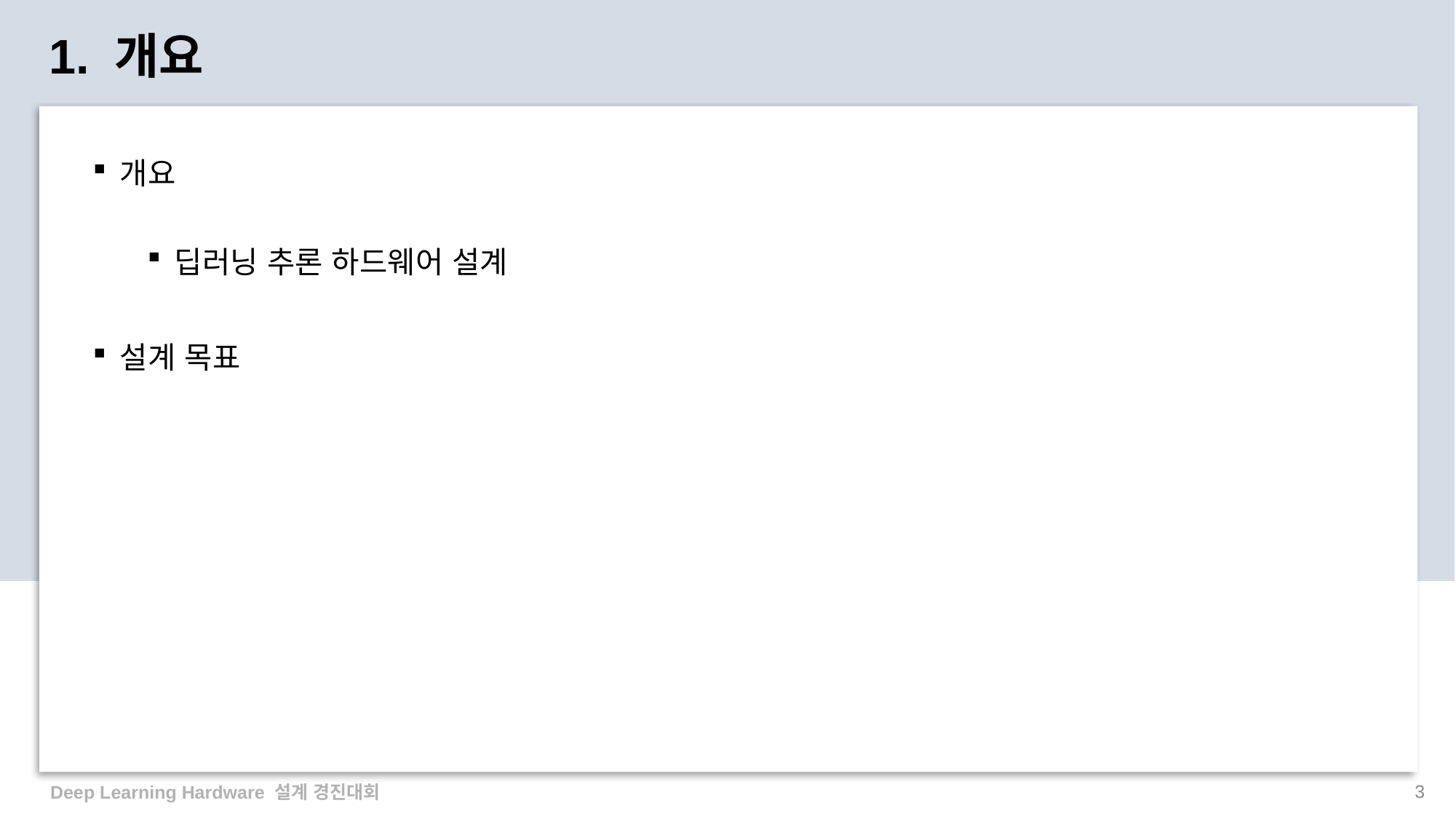

1. 개요
개요

딥러닝 추론 하드웨어 설계

설계 목표

3
Deep Learning Hardware 설계 경진대회